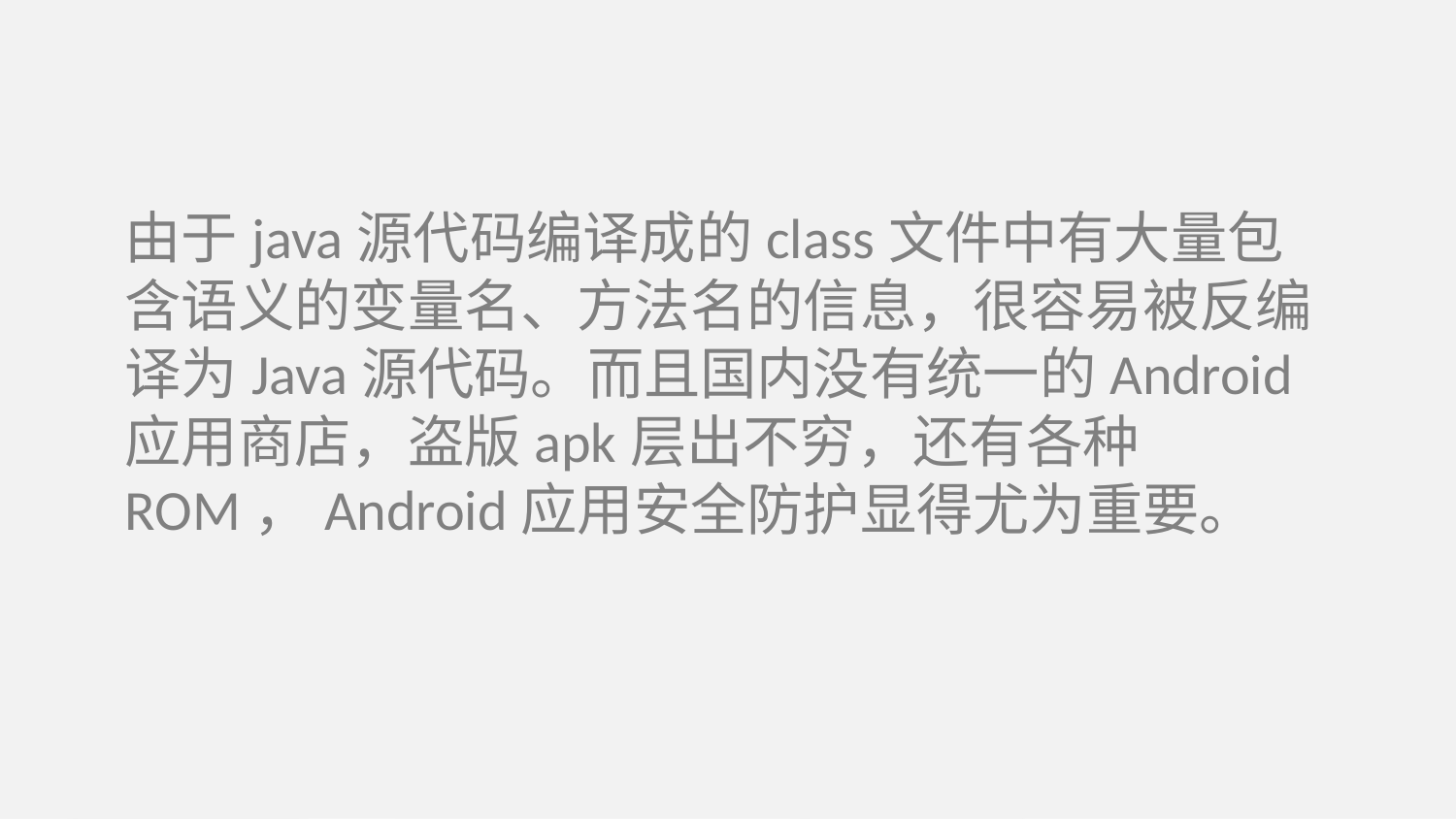

由于java源代码编译成的class文件中有大量包含语义的变量名、方法名的信息，很容易被反编译为Java源代码。而且国内没有统一的Android应用商店，盗版apk层出不穷，还有各种ROM，Android应用安全防护显得尤为重要。